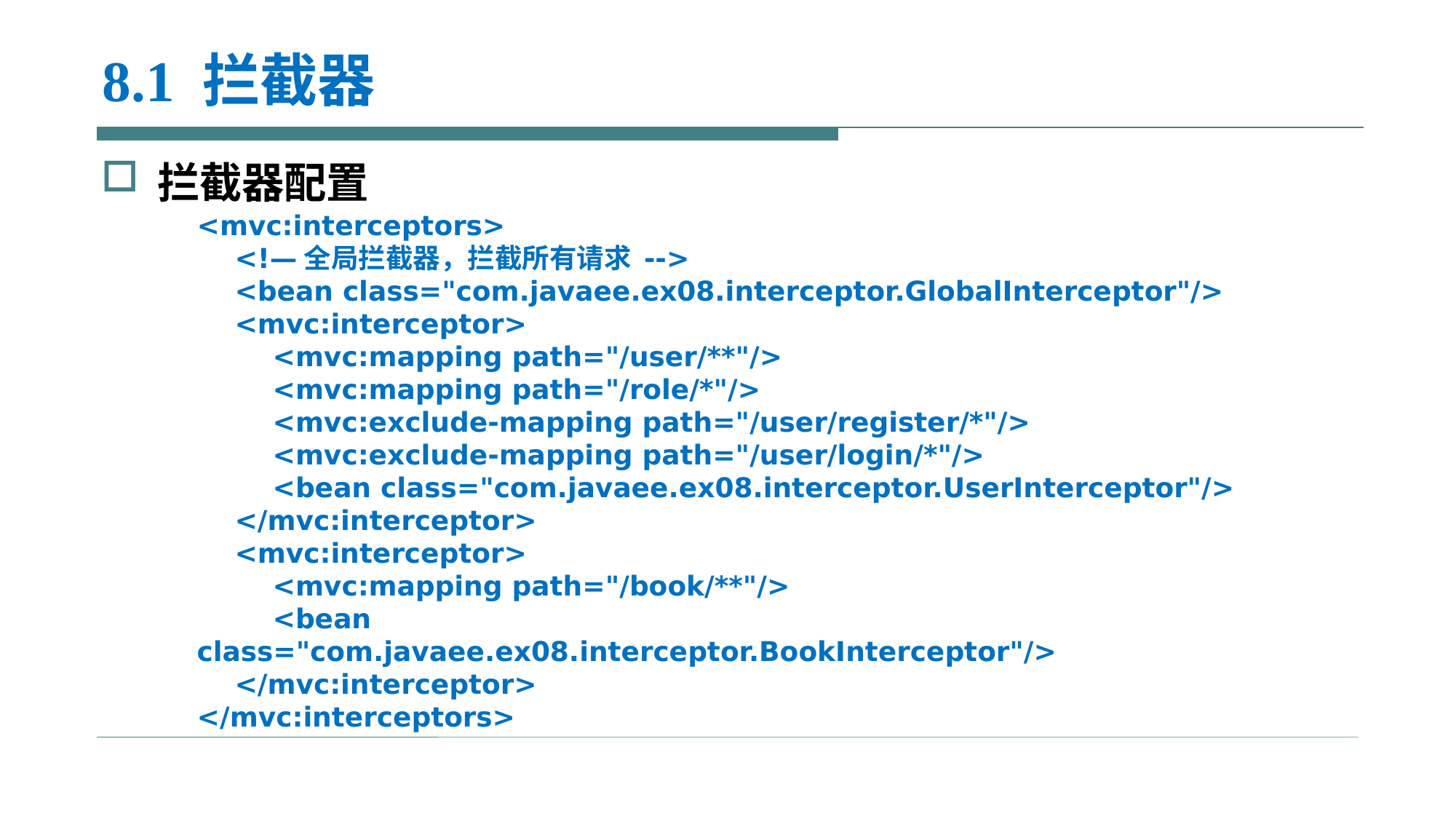

# 8.1 拦截器
拦截器配置
<mvc:interceptors>
    <!—全局拦截器，拦截所有请求 -->
    <bean class="com.javaee.ex08.interceptor.GlobalInterceptor"/>
    <mvc:interceptor>
        <mvc:mapping path="/user/**"/>
        <mvc:mapping path="/role/*"/>
        <mvc:exclude-mapping path="/user/register/*"/>
        <mvc:exclude-mapping path="/user/login/*"/>
        <bean class="com.javaee.ex08.interceptor.UserInterceptor"/>
    </mvc:interceptor>
    <mvc:interceptor>
        <mvc:mapping path="/book/**"/>
        <bean class="com.javaee.ex08.interceptor.BookInterceptor"/>
    </mvc:interceptor>
</mvc:interceptors>
8